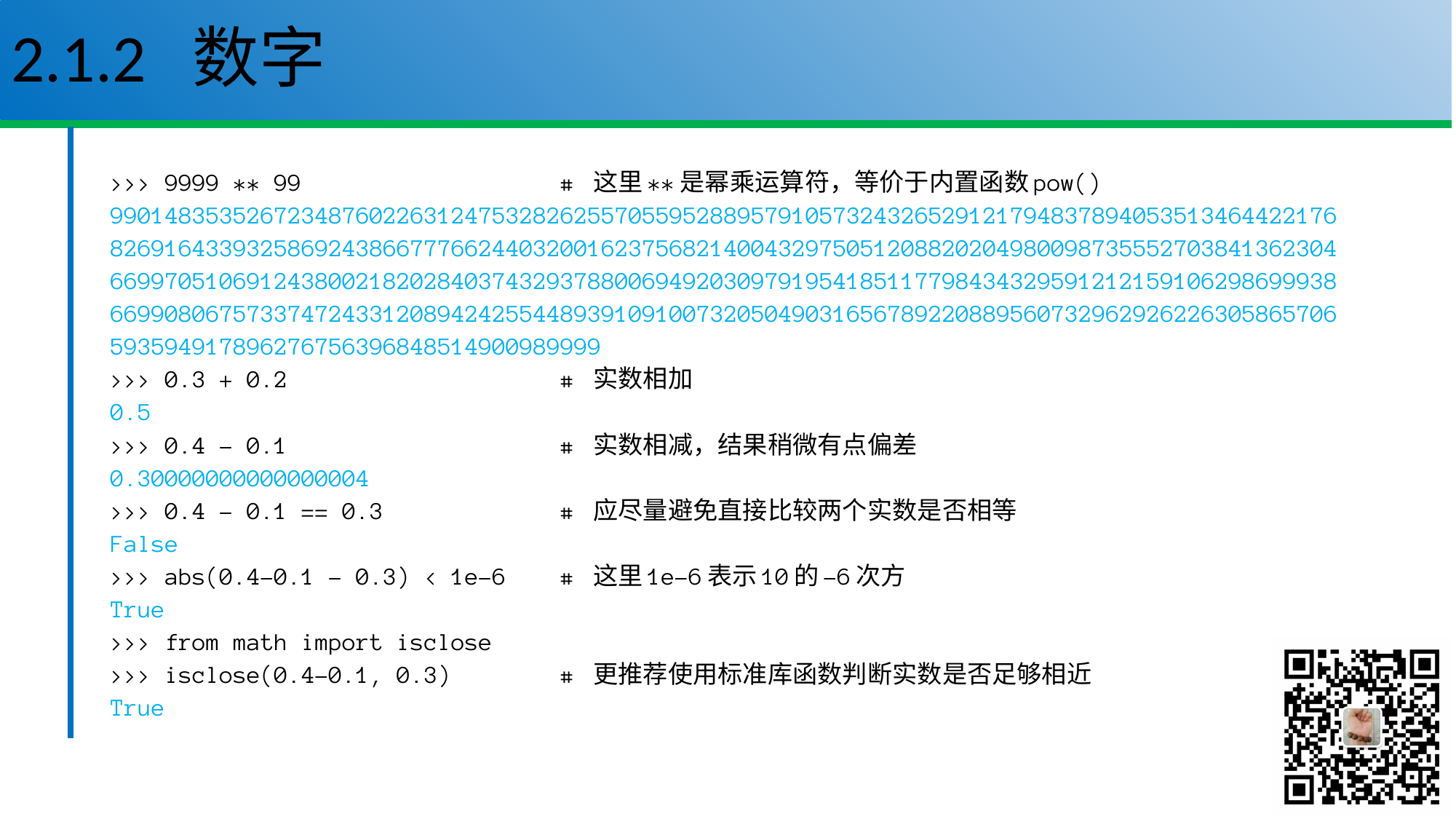

# 2.1.2  数字
>>> 9999 ** 99                   # 这里**是幂乘运算符，等价于内置函数pow()
990148353526723487602263124753282625570559528895791057324326529121794837894053513464422176826916433932586924386677766244032001623756821400432975051208820204980098735552703841362304669970510691243800218202840374329378800694920309791954185117798434329591212159106298699938669908067573374724331208942425544893910910073205049031656789220889560732962926226305865706593594917896276756396848514900989999
>>> 0.3 + 0.2                    # 实数相加
0.5
>>> 0.4 - 0.1                    # 实数相减，结果稍微有点偏差
0.30000000000000004
>>> 0.4 - 0.1 == 0.3             # 应尽量避免直接比较两个实数是否相等
False
>>> abs(0.4-0.1 - 0.3) < 1e-6    # 这里1e-6表示10的-6次方
True
>>> from math import isclose
>>> isclose(0.4-0.1, 0.3)        # 更推荐使用标准库函数判断实数是否足够相近
True
12